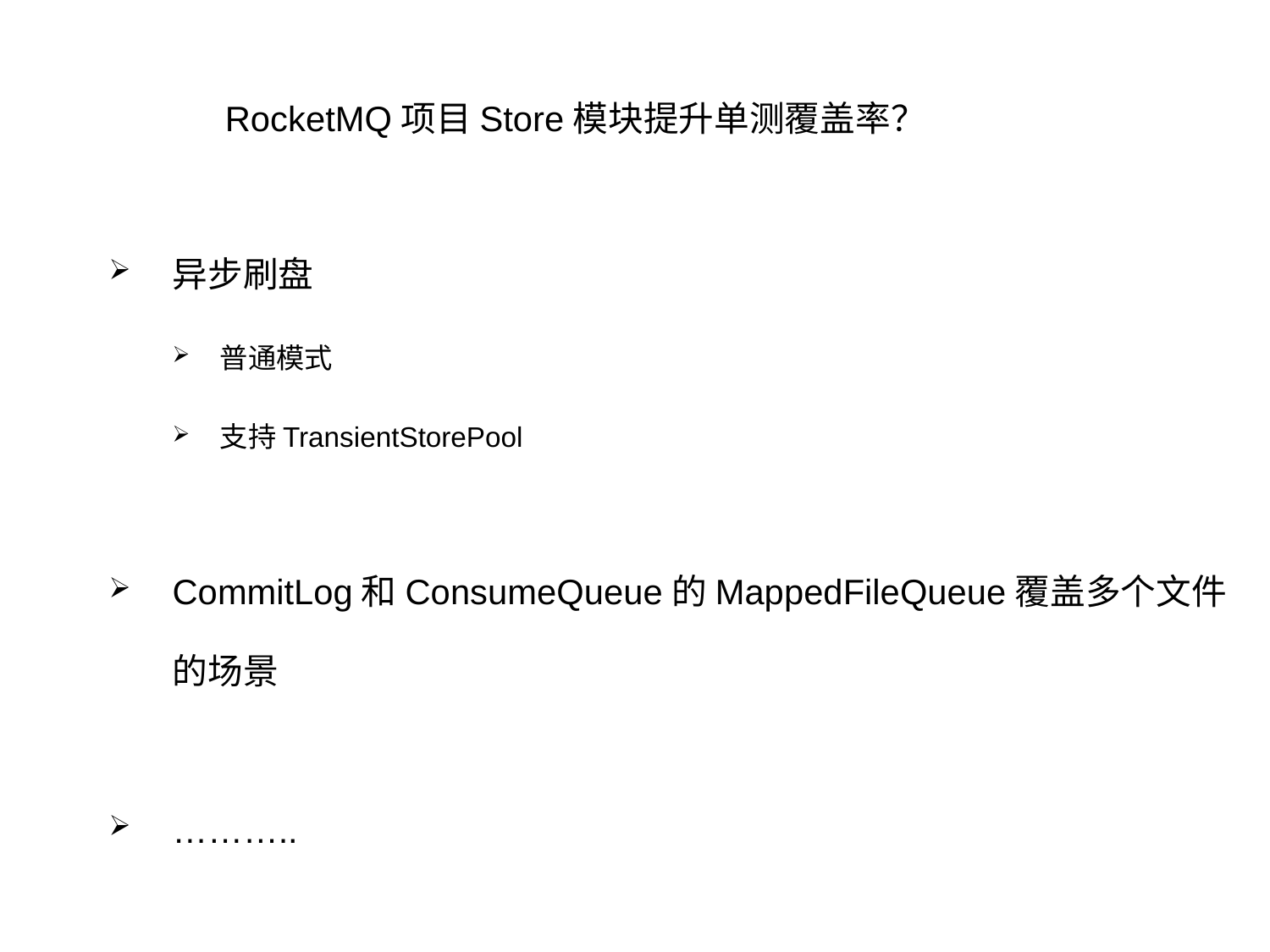

RocketMQ项目Store模块提升单测覆盖率？
异步刷盘
普通模式
支持TransientStorePool

CommitLog和ConsumeQueue的MappedFileQueue覆盖多个文件的场景

………..